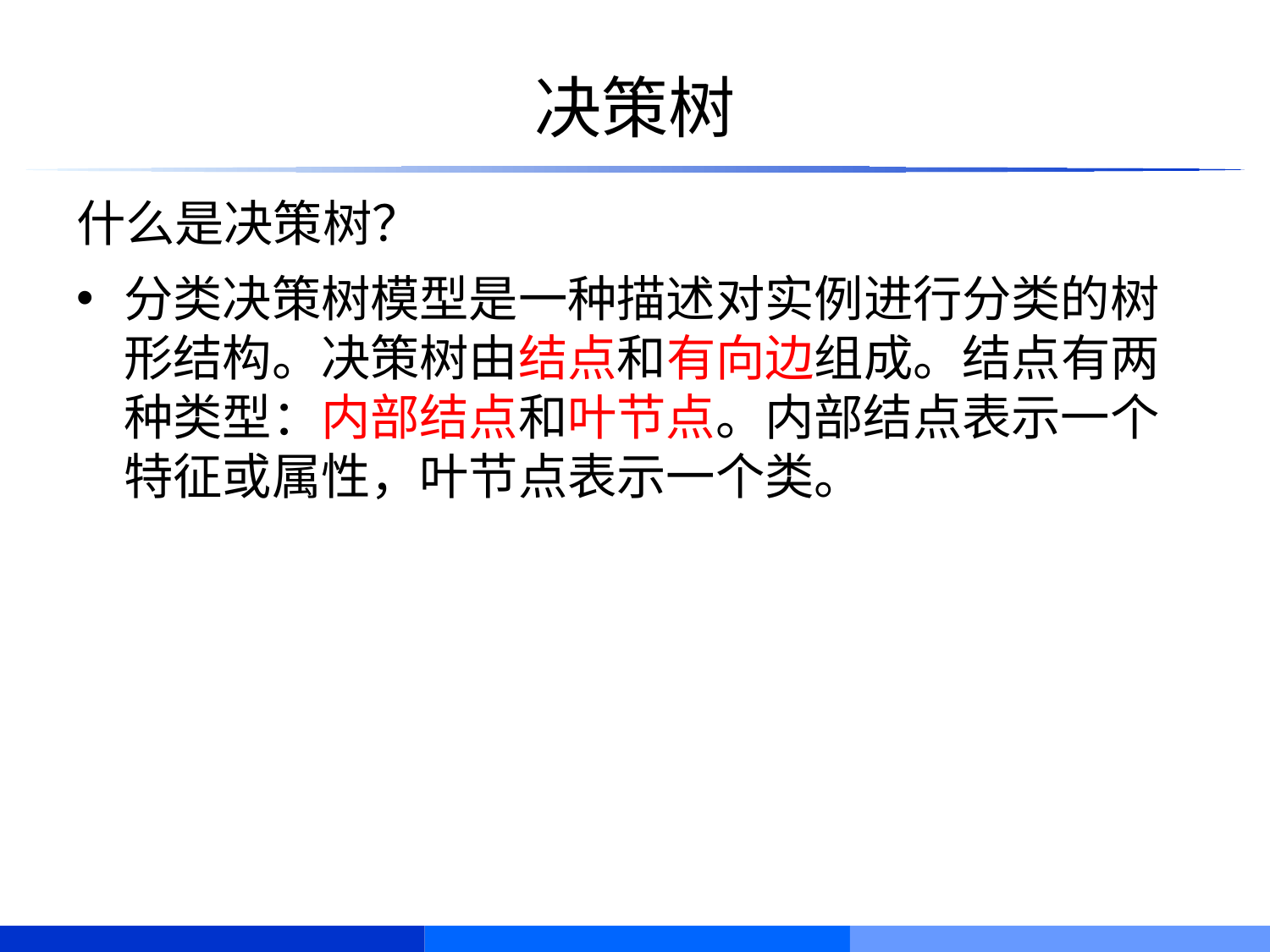

# 决策树
什么是决策树？
分类决策树模型是一种描述对实例进行分类的树形结构。决策树由结点和有向边组成。结点有两种类型：内部结点和叶节点。内部结点表示一个特征或属性，叶节点表示一个类。